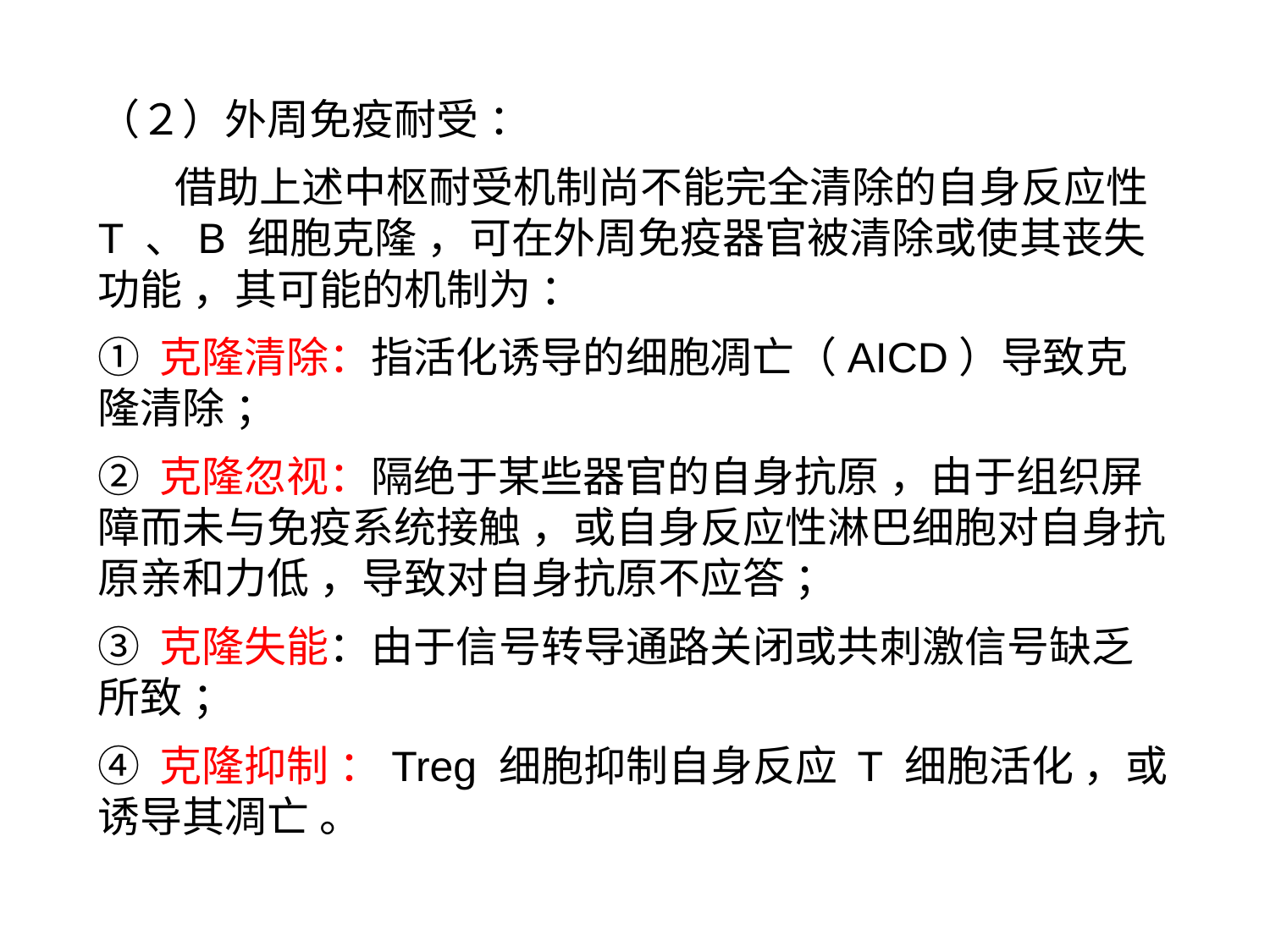

（２）外周免疫耐受 ：
       借助上述中枢耐受机制尚不能完全清除的自身反应性 T 、B 细胞克隆 ，可在外周免疫器官被清除或使其丧失功能 ，其可能的机制为 ：
① 克隆清除：指活化诱导的细胞凋亡（AICD）导致克隆清除 ；
② 克隆忽视：隔绝于某些器官的自身抗原 ，由于组织屏障而未与免疫系统接触 ，或自身反应性淋巴细胞对自身抗原亲和力低 ，导致对自身抗原不应答 ；
③ 克隆失能：由于信号转导通路关闭或共刺激信号缺乏所致 ；
④ 克隆抑制 ：Treg 细胞抑制自身反应 T 细胞活化 ，或诱导其凋亡 。